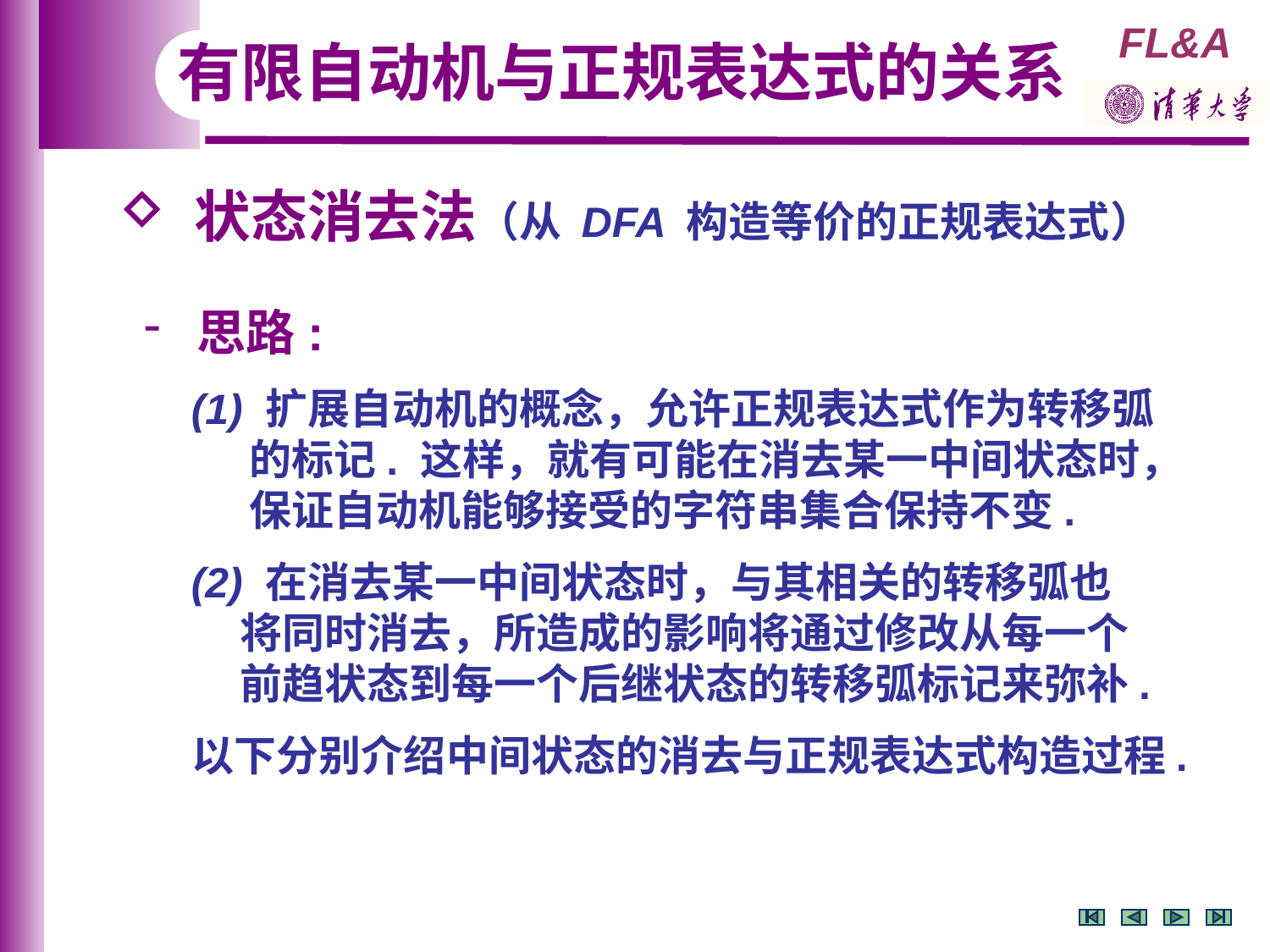

有限自动机与正规表达式的关系
 状态消去法（从 DFA 构造等价的正规表达式）
 思路:

    (1) 扩展自动机的概念，允许正规表达式作为转移弧
          的标记. 这样，就有可能在消去某一中间状态时，
          保证自动机能够接受的字符串集合保持不变.

    (2) 在消去某一中间状态时，与其相关的转移弧也
         将同时消去，所造成的影响将通过修改从每一个
         前趋状态到每一个后继状态的转移弧标记来弥补.

    以下分别介绍中间状态的消去与正规表达式构造过程.